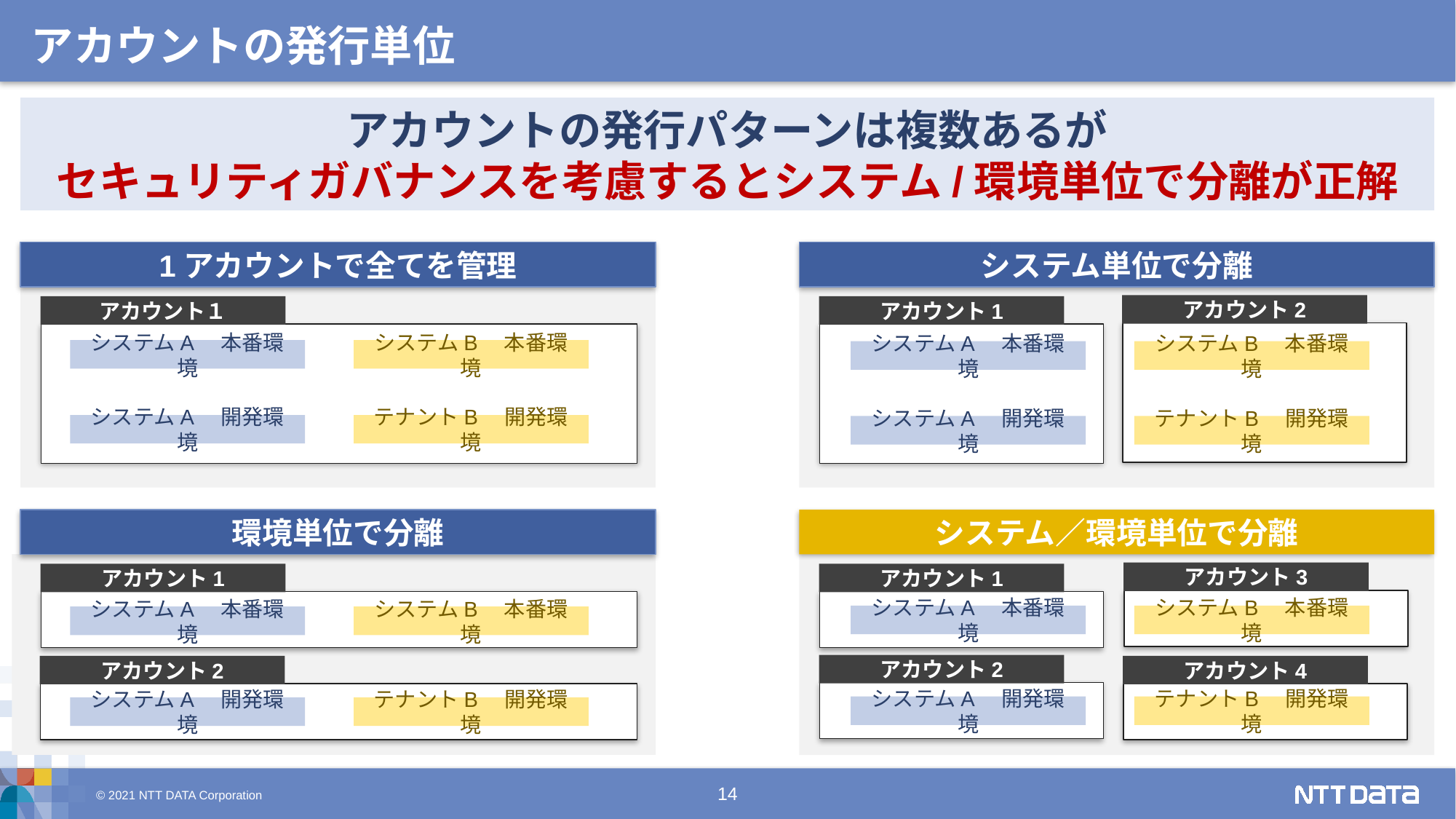

アカウントの発行単位
アカウントの発行パターンは複数あるが
セキュリティガバナンスを考慮するとシステム/環境単位で分離が正解
1アカウントで全てを管理
システム単位で分離

アカウント2
アカウント１
アカウント1

システムA　本番環境
システムB　本番環境
システムA　本番環境
システムB　本番環境
システムA　開発環境
テナントB　開発環境
システムA　開発環境
テナントB　開発環境
環境単位で分離
システム／環境単位で分離

アカウント3
アカウント1
アカウント1

システムA　本番環境
システムB　本番環境
システムA　本番環境
システムB　本番環境
アカウント2
アカウント4
アカウント2

システムA　開発環境
テナントB　開発環境
システムA　開発環境
テナントB　開発環境